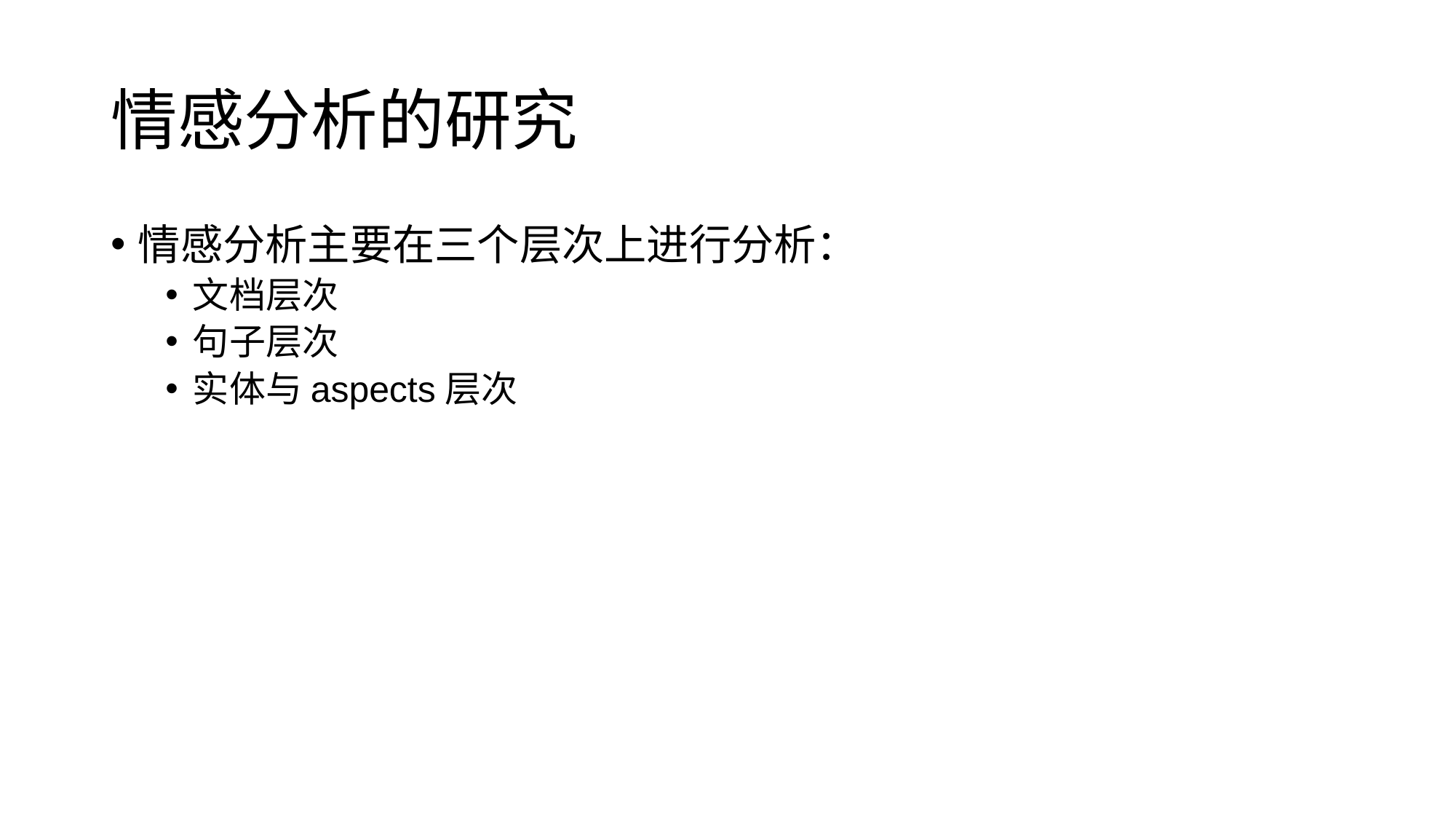

# 情感分析的研究
情感分析主要在三个层次上进行分析：
文档层次
句子层次
实体与aspects层次